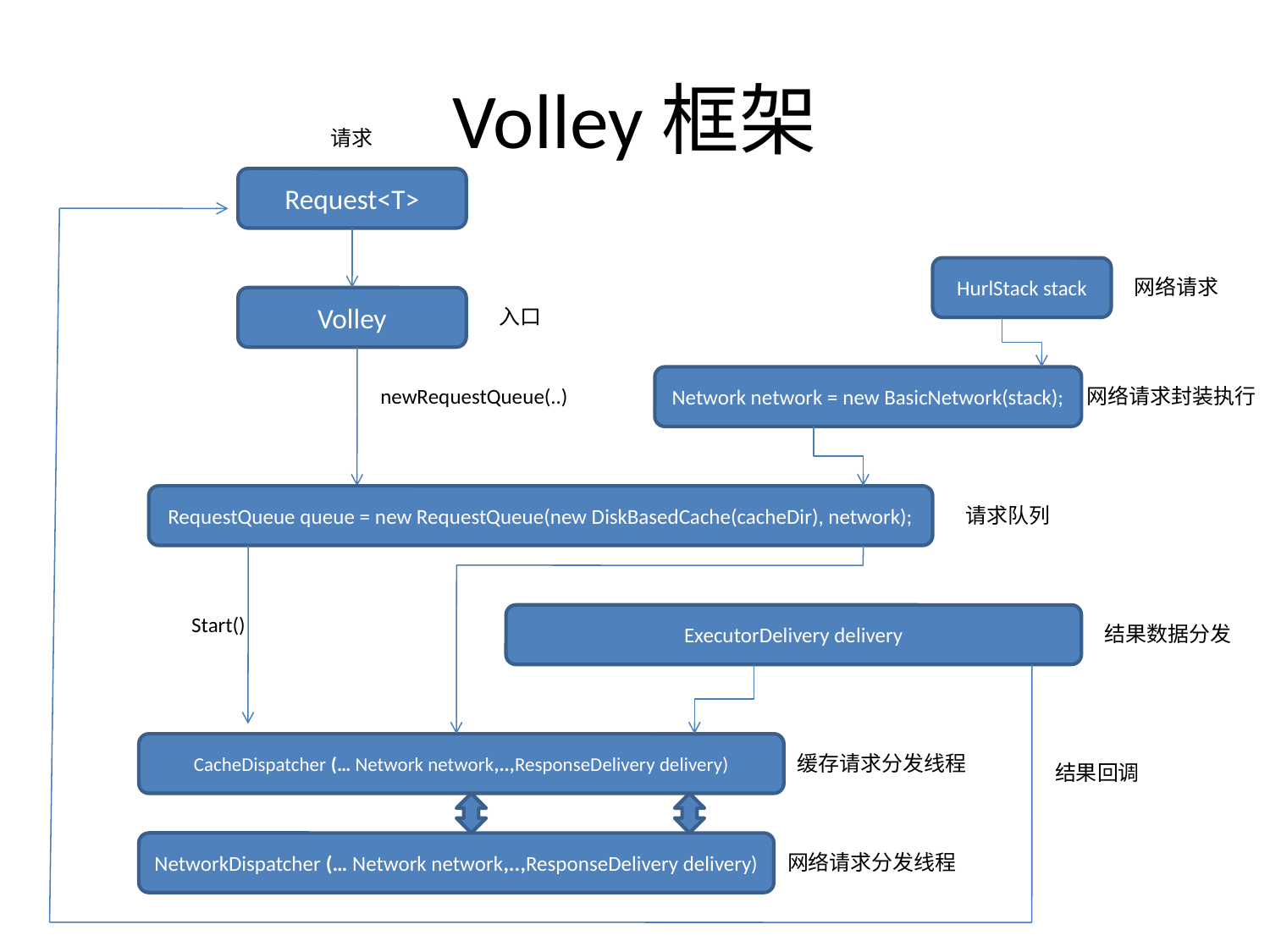

# Volley框架
请求
Request<T>
HurlStack stack
网络请求
Volley
入口
Network network = new BasicNetwork(stack);
newRequestQueue(..)
网络请求封装执行
RequestQueue queue = new RequestQueue(new DiskBasedCache(cacheDir), network);
请求队列
Start()
ExecutorDelivery delivery
结果数据分发
CacheDispatcher (… Network network,..,ResponseDelivery delivery)
缓存请求分发线程
结果回调

NetworkDispatcher (… Network network,..,ResponseDelivery delivery)
网络请求分发线程